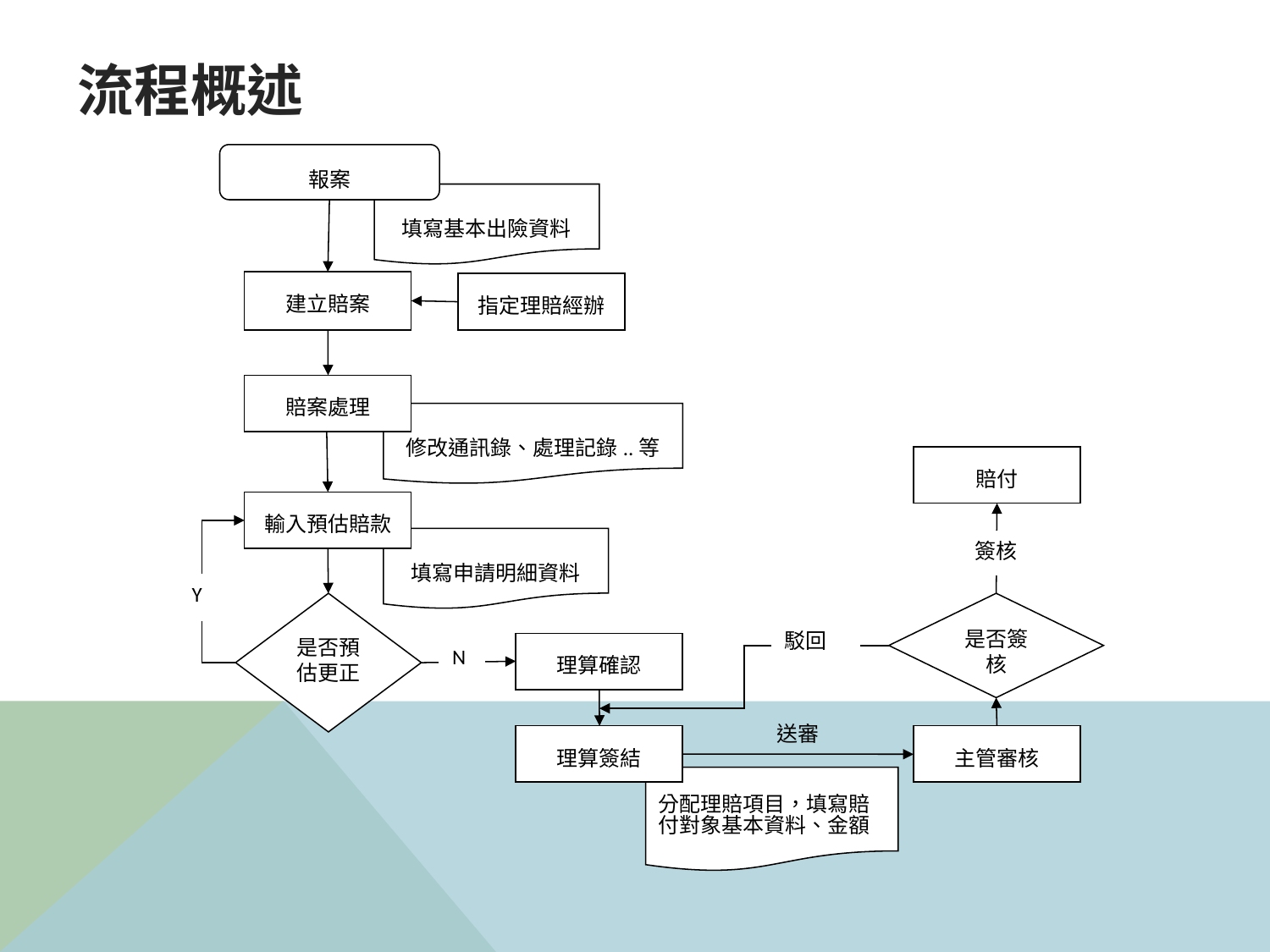

# 流程概述

報案
填寫基本出險資料

建立賠案
指定理賠經辦

賠案處理
修改通訊錄、處理記錄..等

賠付
輸入預估賠款

填寫申請明細資料
簽核

Y
是否預估更正
是否簽核
駁回
理算確認
N

理算簽結
主管審核

分配理賠項目，填寫賠付對象基本資料、金額
送審